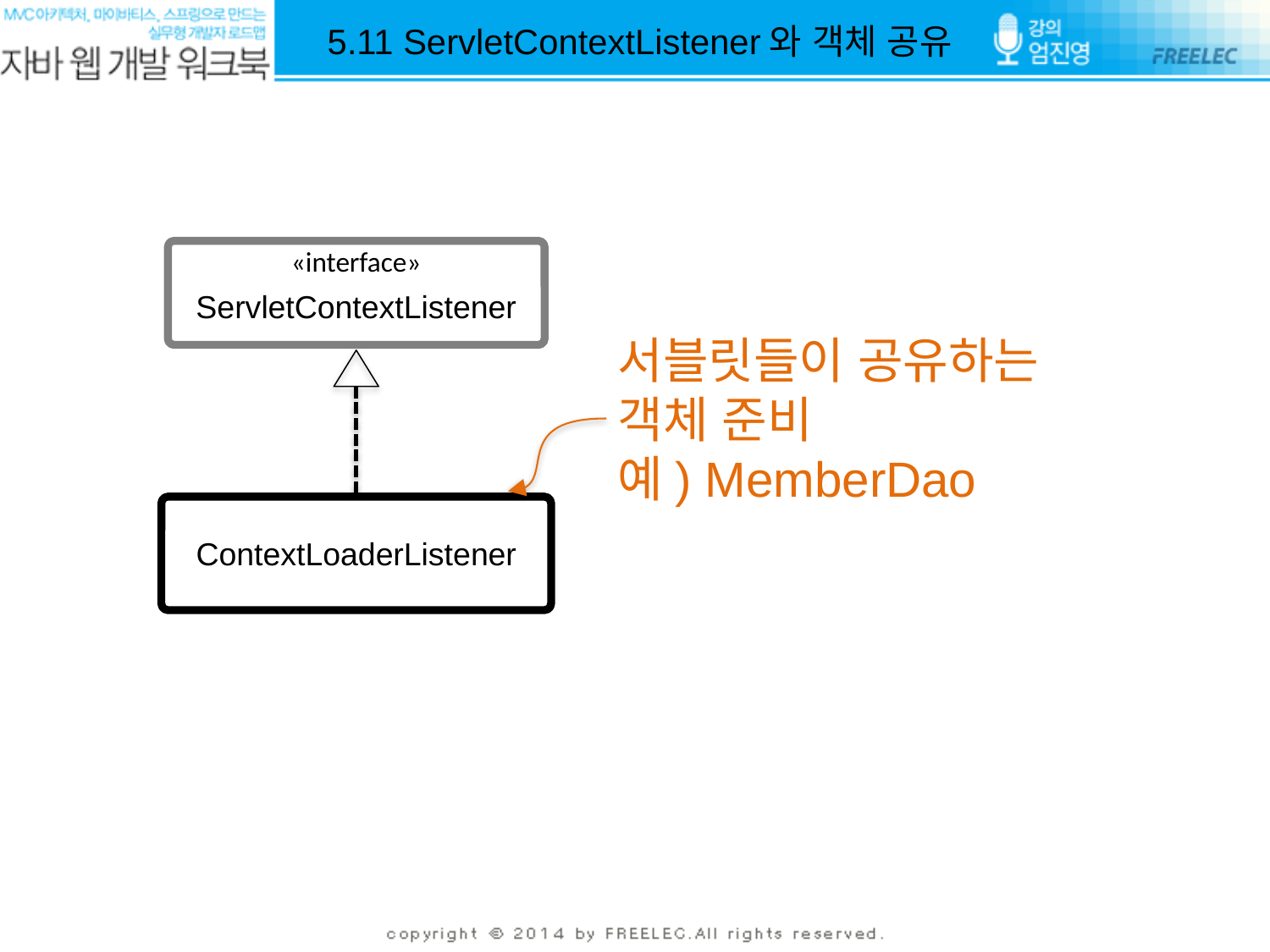

5.11 ServletContextListener와 객체 공유
«interface»

ServletContextListener
서블릿들이 공유하는 객체 준비
예) MemberDao

ContextLoaderListener